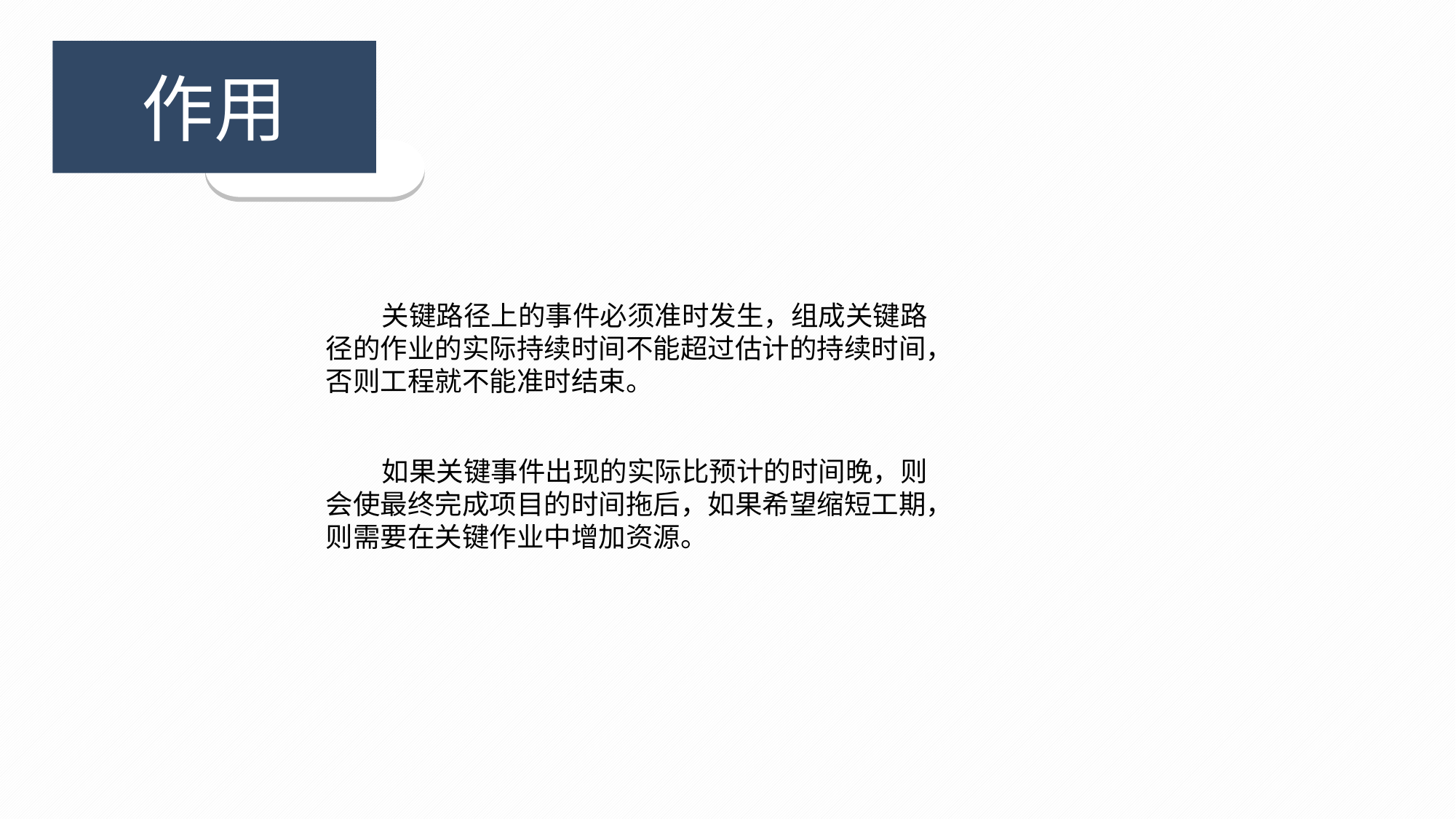

作用

        关键路径上的事件必须准时发生，组成关键路径的作业的实际持续时间不能超过估计的持续时间，否则工程就不能准时结束。
        如果关键事件出现的实际比预计的时间晚，则会使最终完成项目的时间拖后，如果希望缩短工期，则需要在关键作业中增加资源。